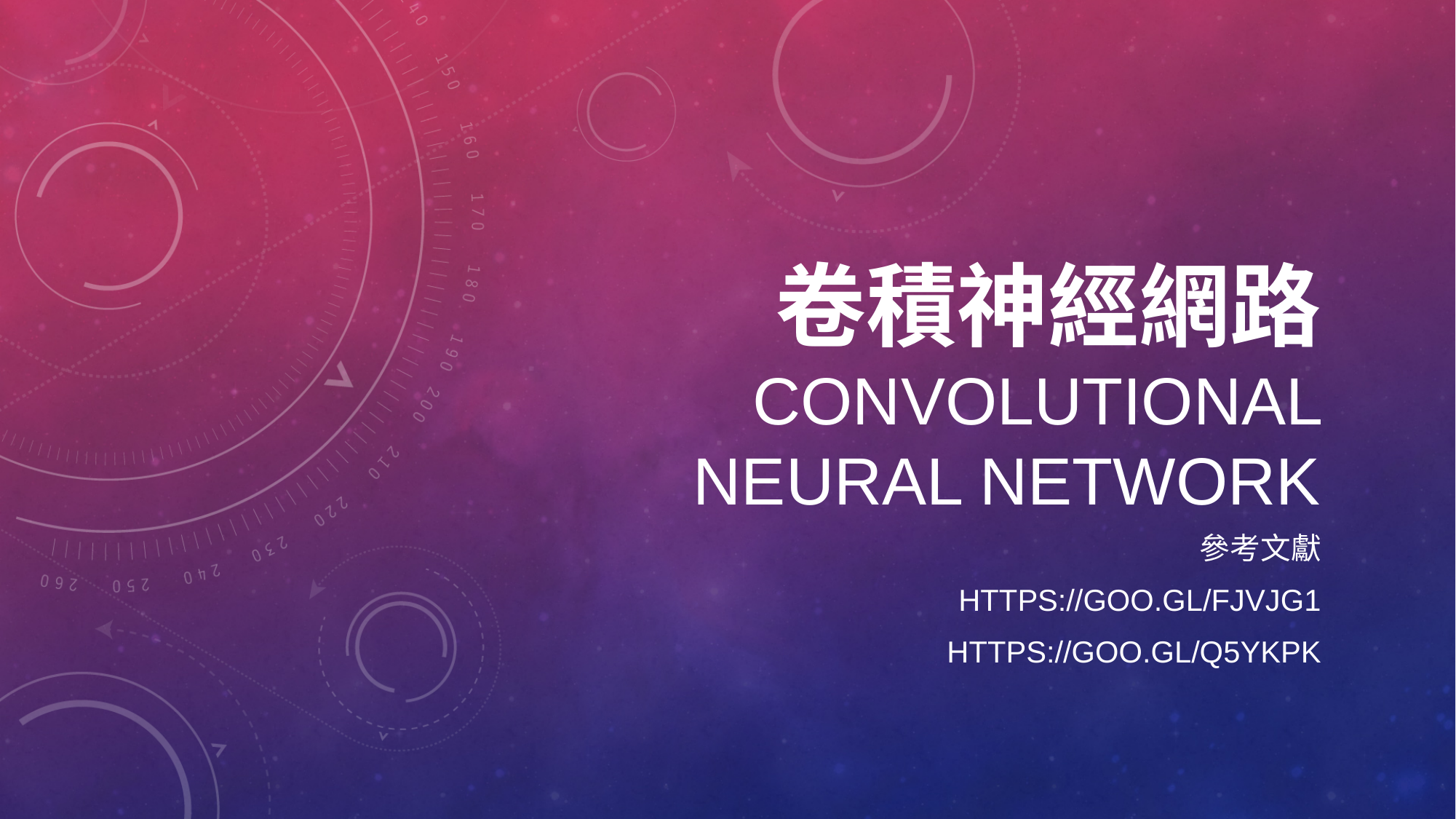

# 卷積神經網路 Convolutional Neural Network
參考文獻
https://goo.gl/fJvJG1
https://goo.gl/q5ykpk